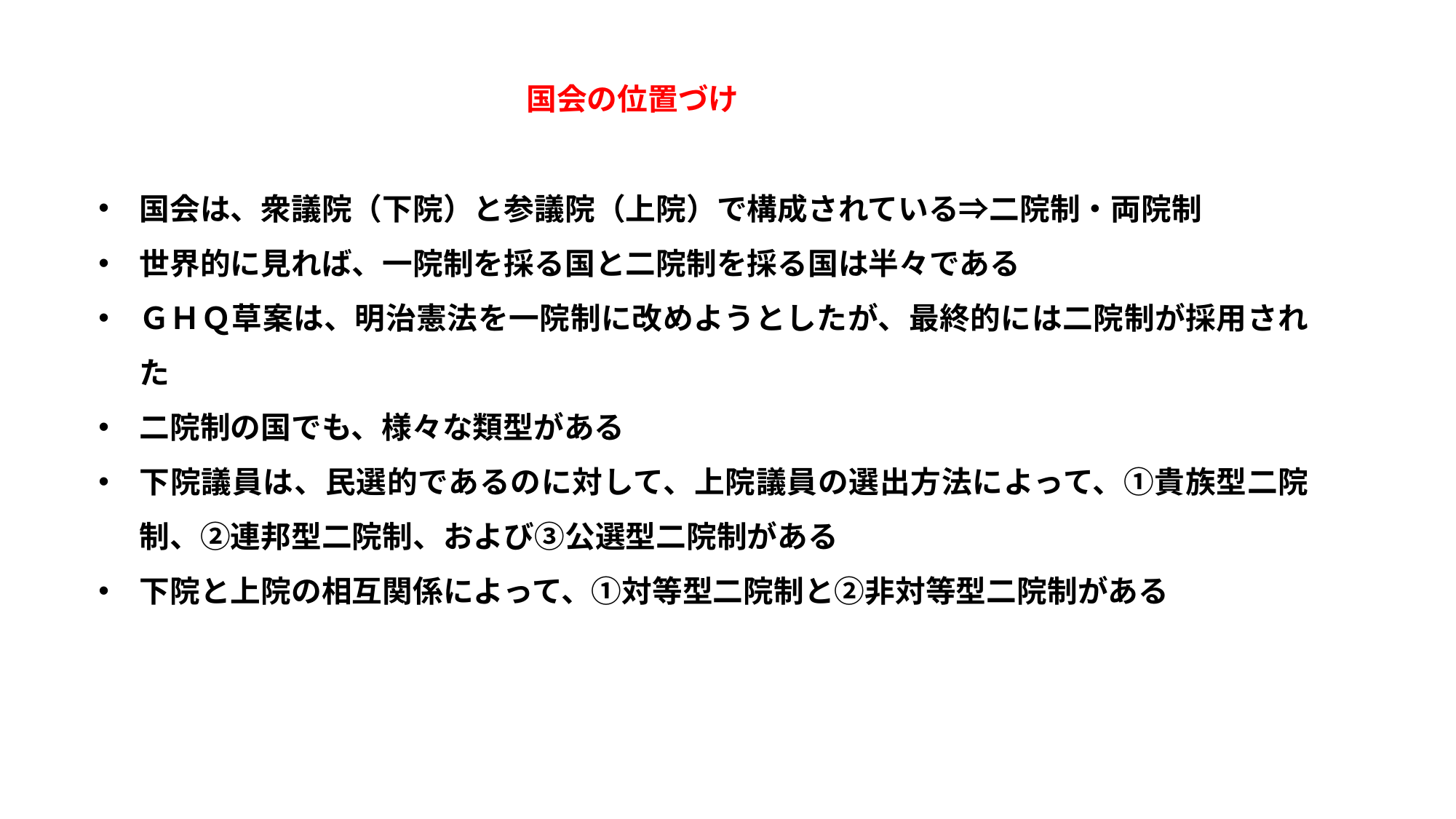

国会の位置づけ
国会は、衆議院（下院）と参議院（上院）で構成されている⇒二院制・両院制
世界的に見れば、一院制を採る国と二院制を採る国は半々である
ＧＨＱ草案は、明治憲法を一院制に改めようとしたが、最終的には二院制が採用された
二院制の国でも、様々な類型がある
下院議員は、民選的であるのに対して、上院議員の選出方法によって、①貴族型二院制、②連邦型二院制、および③公選型二院制がある
下院と上院の相互関係によって、①対等型二院制と②非対等型二院制がある